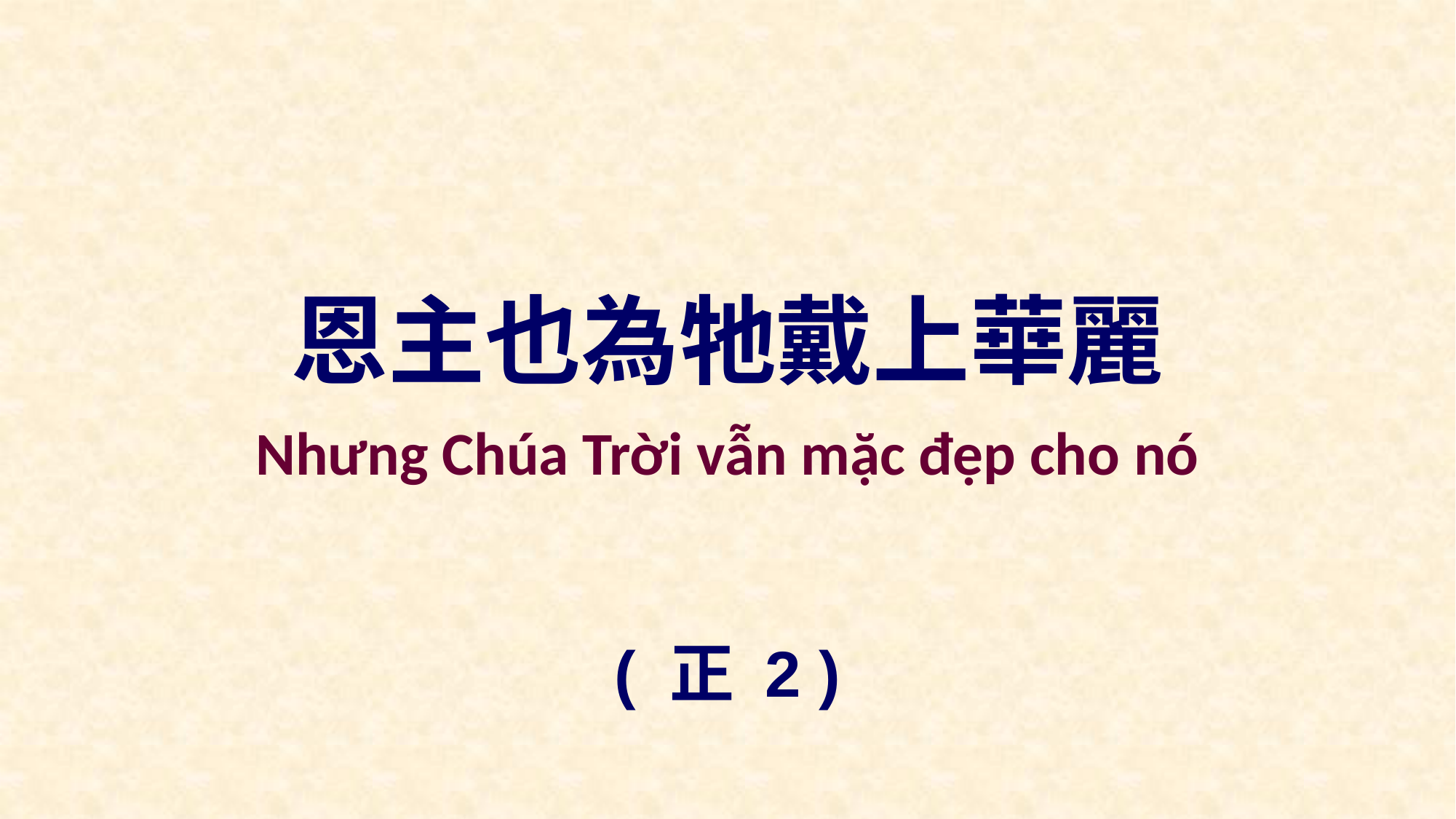

恩主也為牠戴上華麗
Nhưng Chúa Trời vẫn mặc đẹp cho nó
( 正 2 )